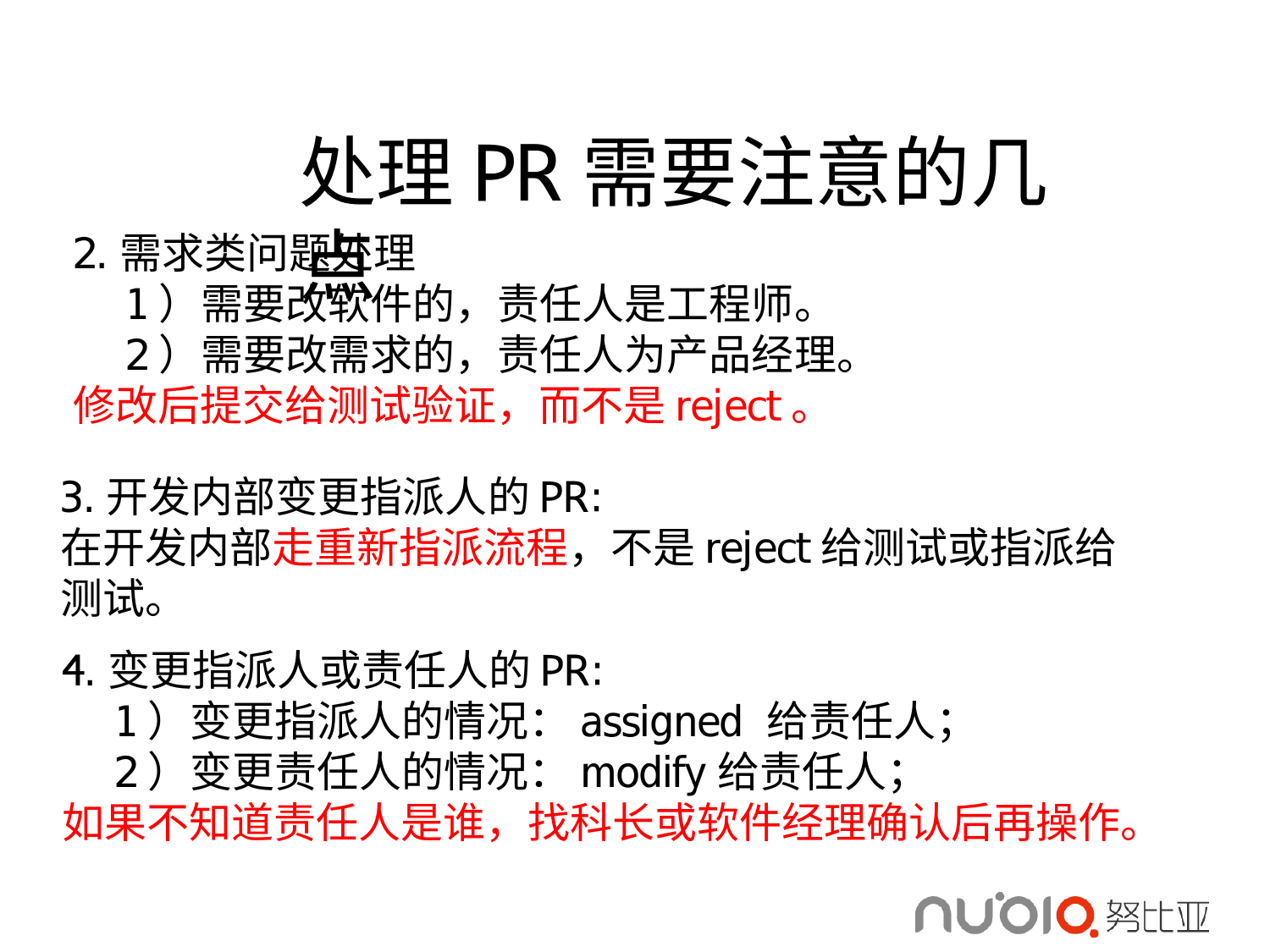

操作说明
处理PR需要注意的几点
2.需求类问题处理
    1）需要改软件的，责任人是工程师。
    2）需要改需求的，责任人为产品经理。
修改后提交给测试验证，而不是reject。
3.开发内部变更指派人的PR:
在开发内部走重新指派流程，不是reject给测试或指派给测试。
4.变更指派人或责任人的PR:
    1）变更指派人的情况：assigned 给责任人；
    2）变更责任人的情况：modify给责任人；
如果不知道责任人是谁，找科长或软件经理确认后再操作。